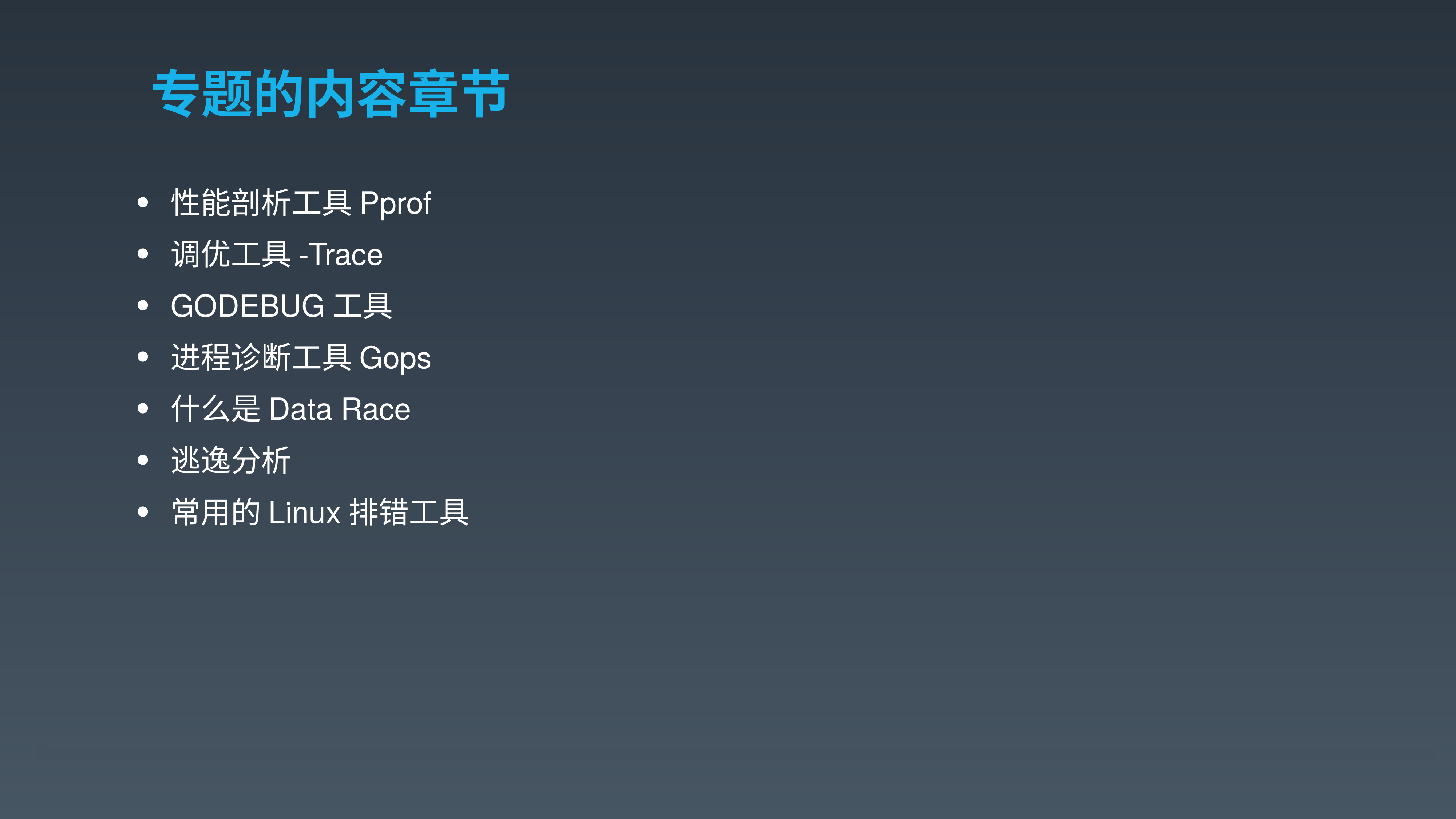

# 专题的内容章节
性能剖析工具Pprof
调优工具-Trace
GODEBUG工具
进程诊断工具Gops
什么是Data Race
逃逸分析
常用的Linux排错工具